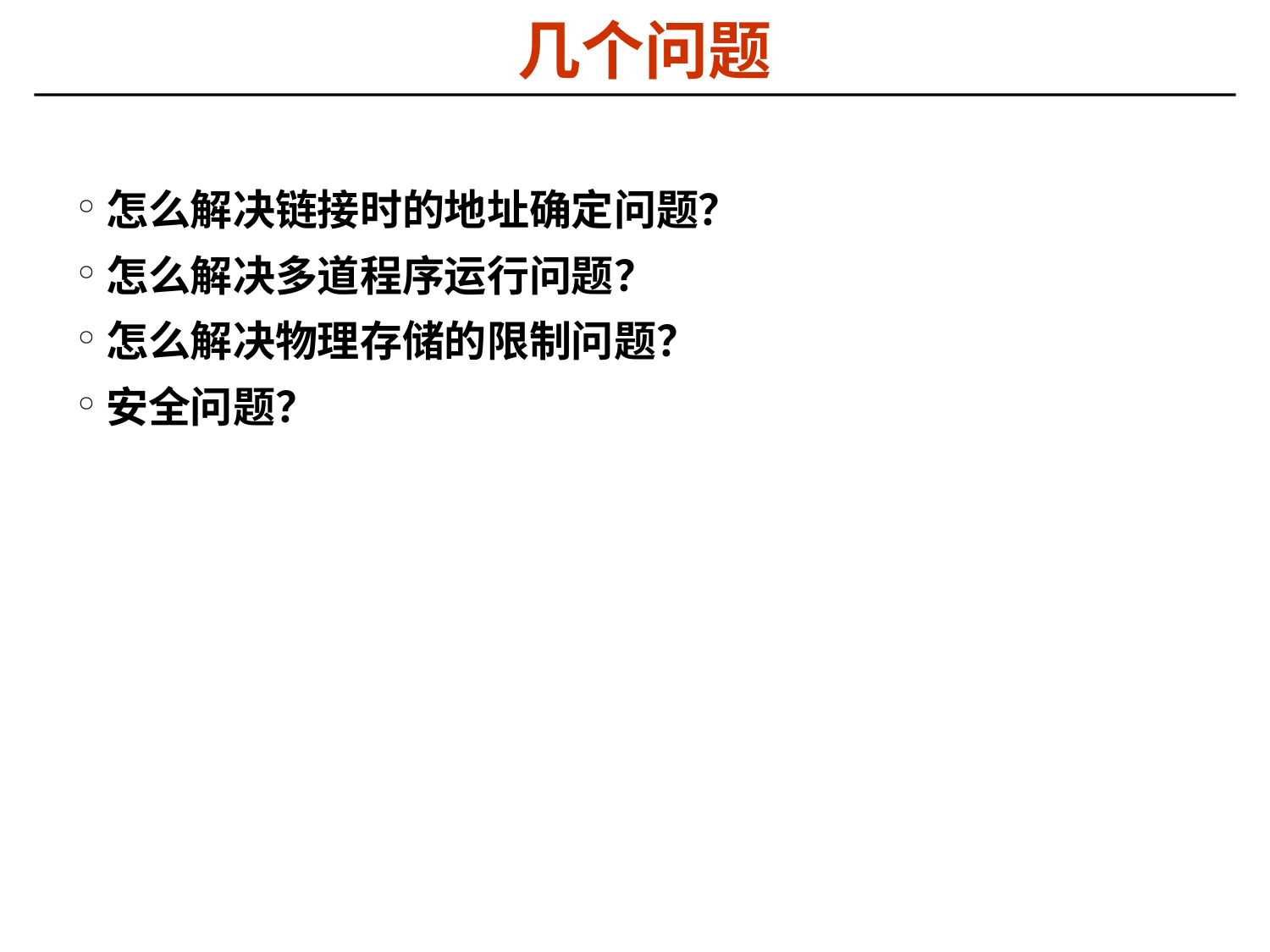

# 几个问题
怎么解决链接时的地址确定问题？
怎么解决多道程序运行问题？
怎么解决物理存储的限制问题？
安全问题？